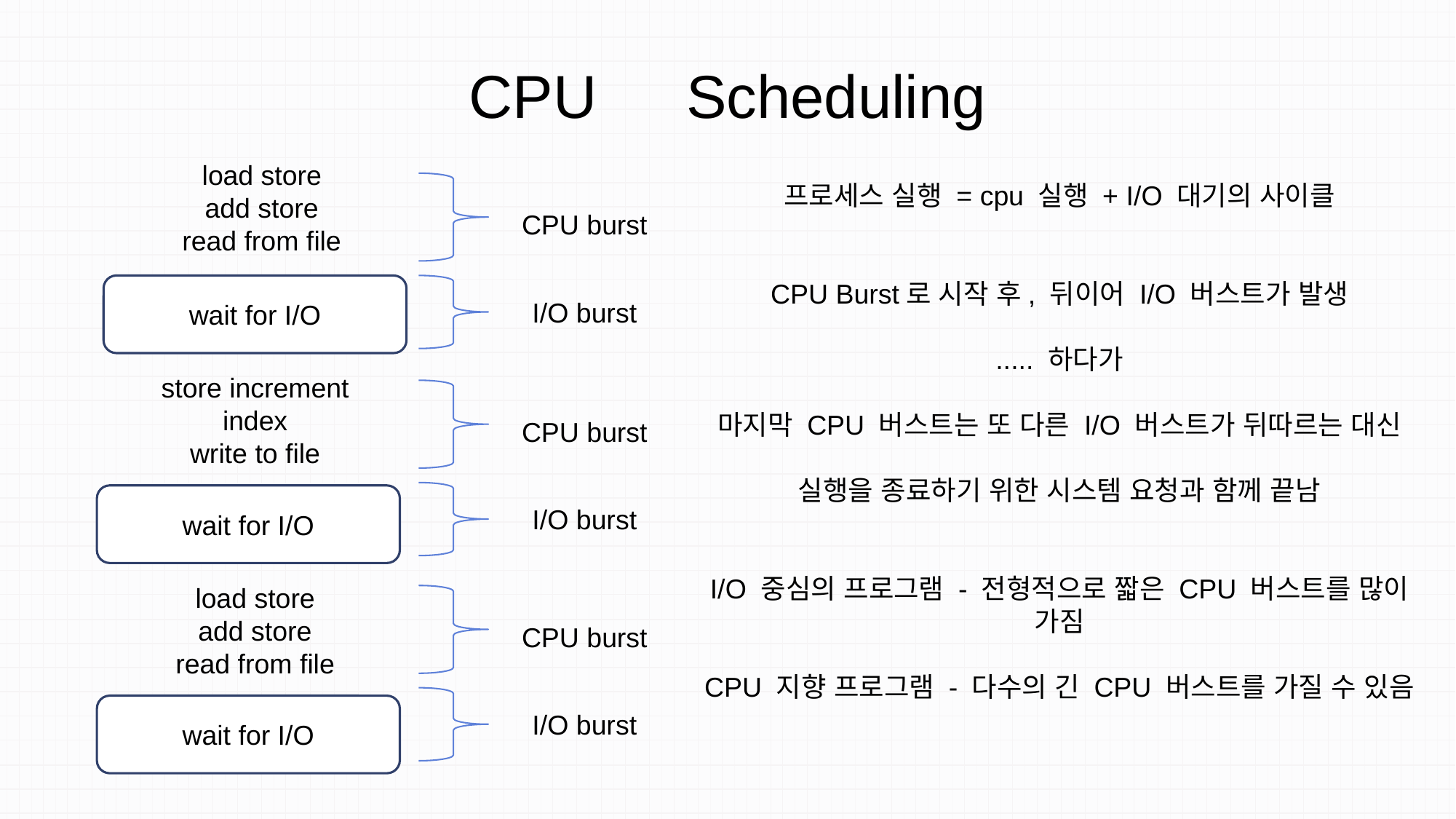

CPU　Scheduling
load store
add store
read from file
프로세스 실행 = cpu 실행 + I/O 대기의 사이클

CPU Burst로 시작 후, 뒤이어 I/O 버스트가 발생

..... 하다가

마지막 CPU 버스트는 또 다른 I/O 버스트가 뒤따르는 대신

실행을 종료하기 위한 시스템 요청과 함께 끝남

I/O 중심의 프로그램 - 전형적으로 짧은 CPU 버스트를 많이 가짐

CPU 지향 프로그램 - 다수의 긴 CPU 버스트를 가질 수 있음

CPU burst
wait for I/O

I/O burst
store increment
index
write to file

CPU burst

wait for I/O
I/O burst
load store
add store
read from file

CPU burst

wait for I/O
I/O burst